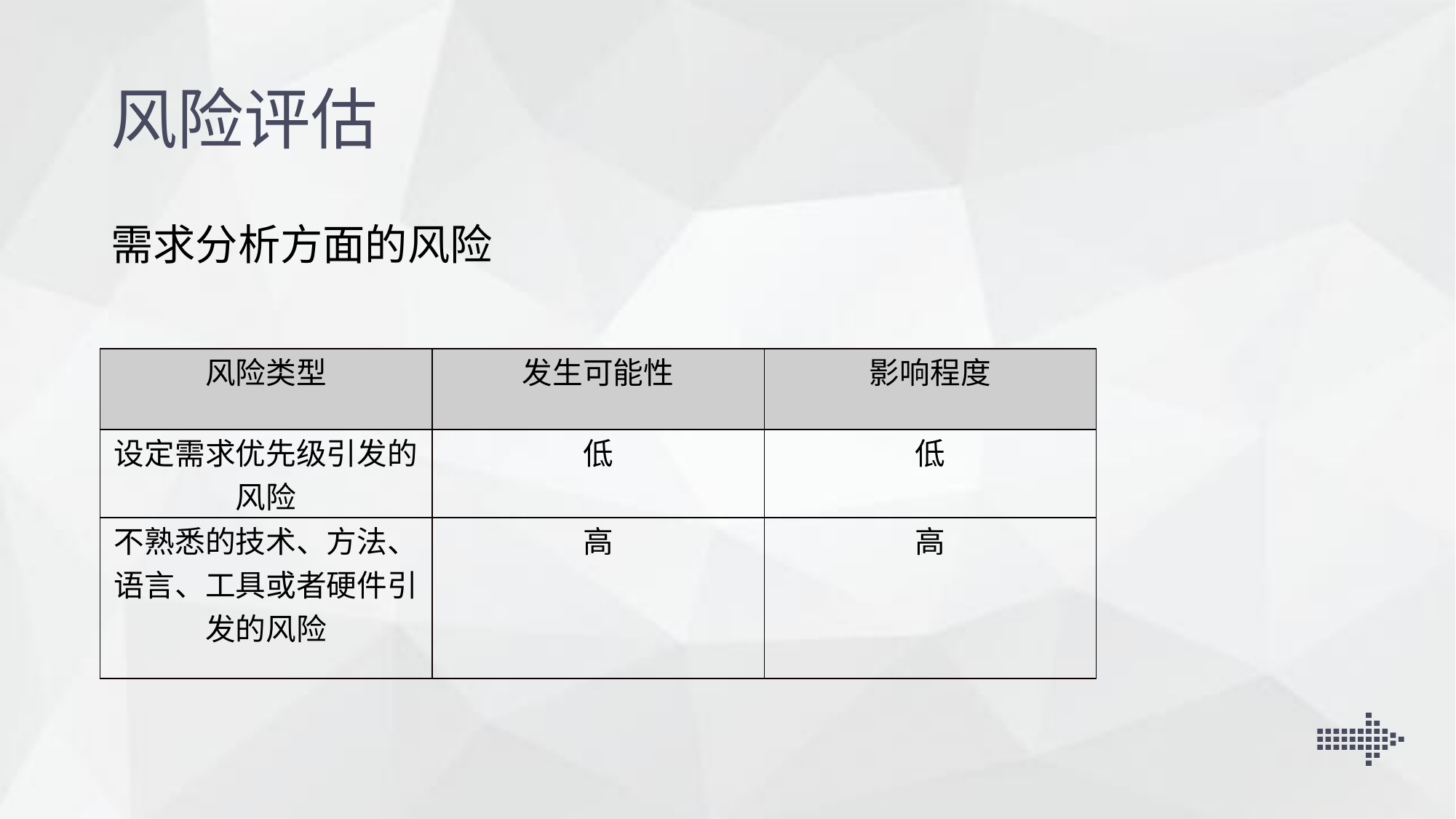

风险评估
需求分析方面的风险
| 风险类型 | 发生可能性 | 影响程度 |
| --- | --- | --- |
| 设定需求优先级引发的风险 | 低 | 低 |
| 不熟悉的技术、方法、语言、工具或者硬件引发的风险 | 高 | 高 |